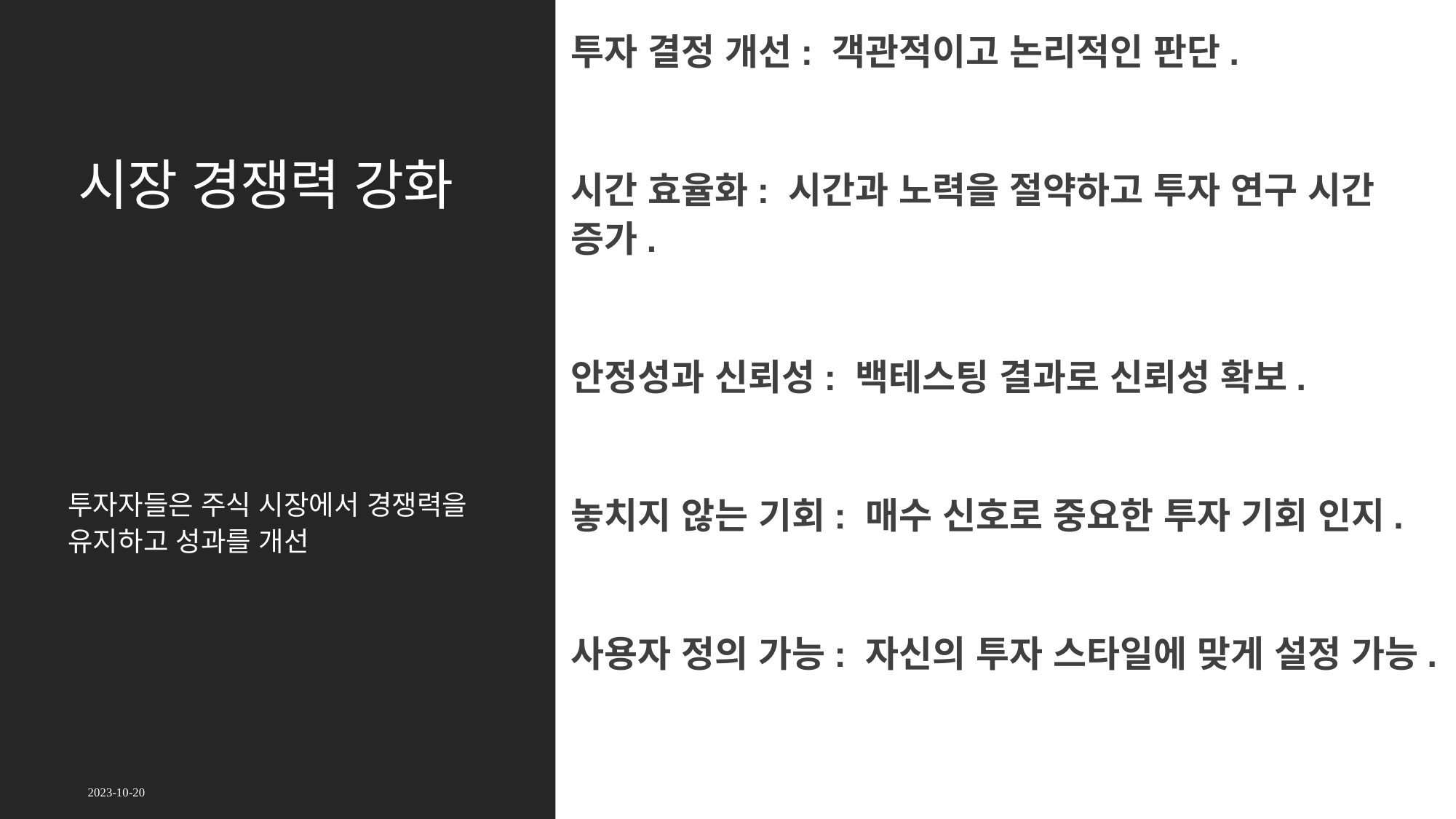

# 시장 경쟁력 강화
투자 결정 개선: 객관적이고 논리적인 판단.

시간 효율화: 시간과 노력을 절약하고 투자 연구 시간 증가.

안정성과 신뢰성: 백테스팅 결과로 신뢰성 확보.

놓치지 않는 기회: 매수 신호로 중요한 투자 기회 인지.

사용자 정의 가능: 자신의 투자 스타일에 맞게 설정 가능.

투자자들은 주식 시장에서 경쟁력을 유지하고 성과를 개선
2023-10-20